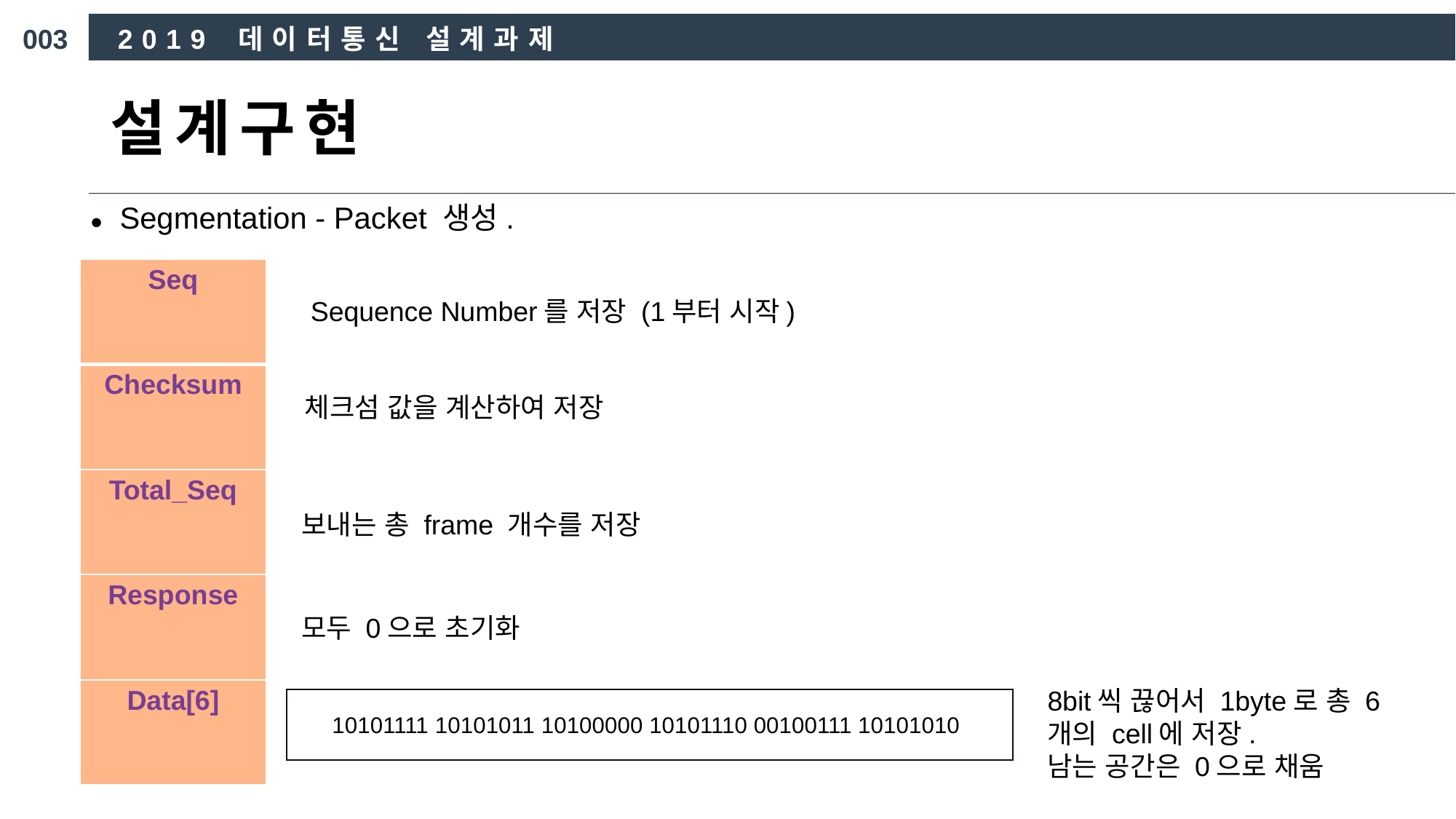

003
2019 데이터통신 설계과제
설계구현
●  Segmentation - Packet 생성.

| Seq |
| --- |
| Checksum |
| Total\_Seq |
| Response |
| Data[6] |
Sequence Number를 저장 (1부터 시작)
체크섬 값을 계산하여 저장
보내는 총 frame 개수를 저장

모두 0으로 초기화
8bit씩 끊어서 1byte로 총 6개의 cell에 저장.
남는 공간은 0으로 채움
10101111 10101011 10100000 10101110 00100111 10101010